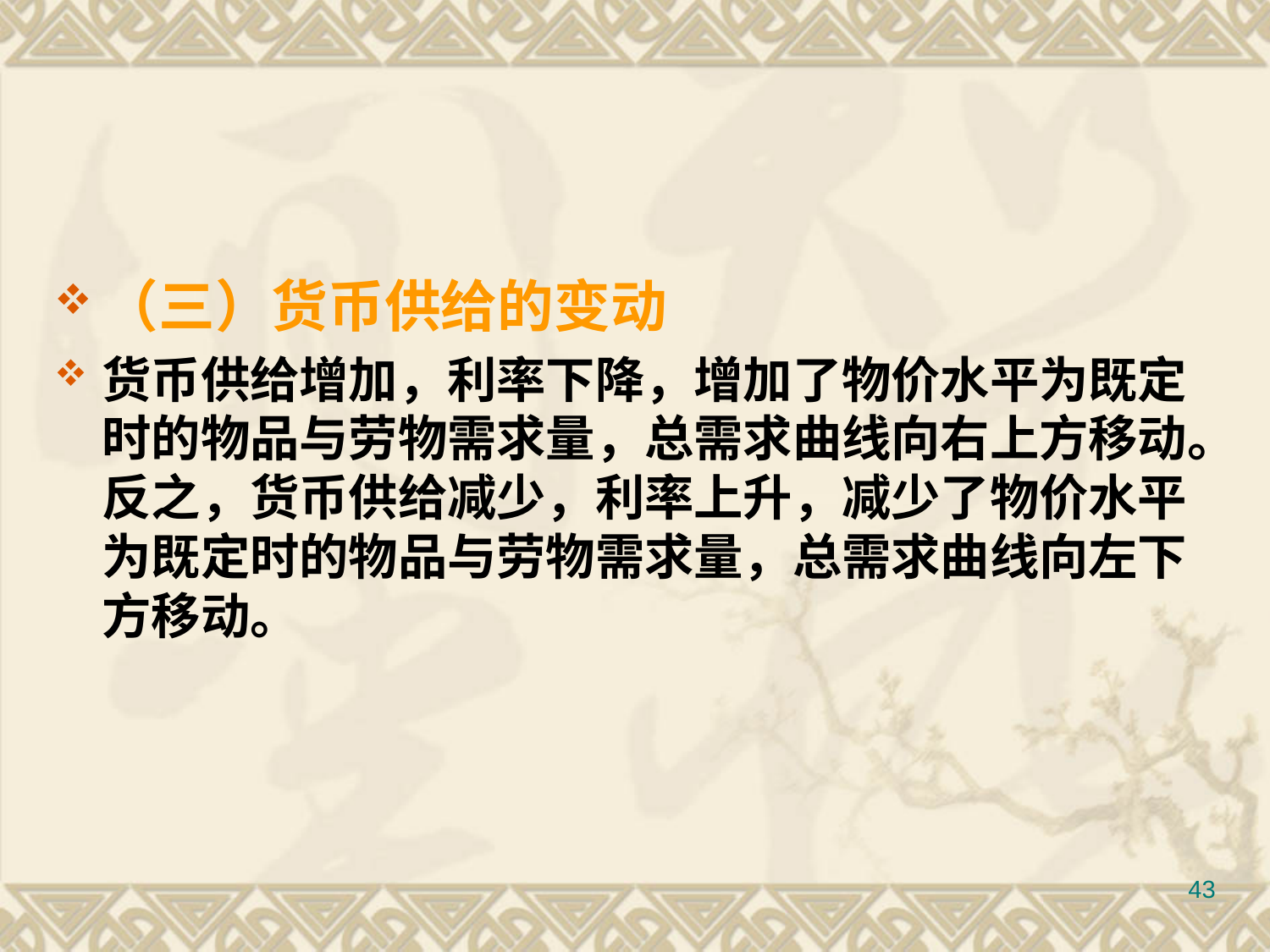

#
（三）货币供给的变动
货币供给增加，利率下降，增加了物价水平为既定时的物品与劳物需求量，总需求曲线向右上方移动。反之，货币供给减少，利率上升，减少了物价水平为既定时的物品与劳物需求量，总需求曲线向左下方移动。

43